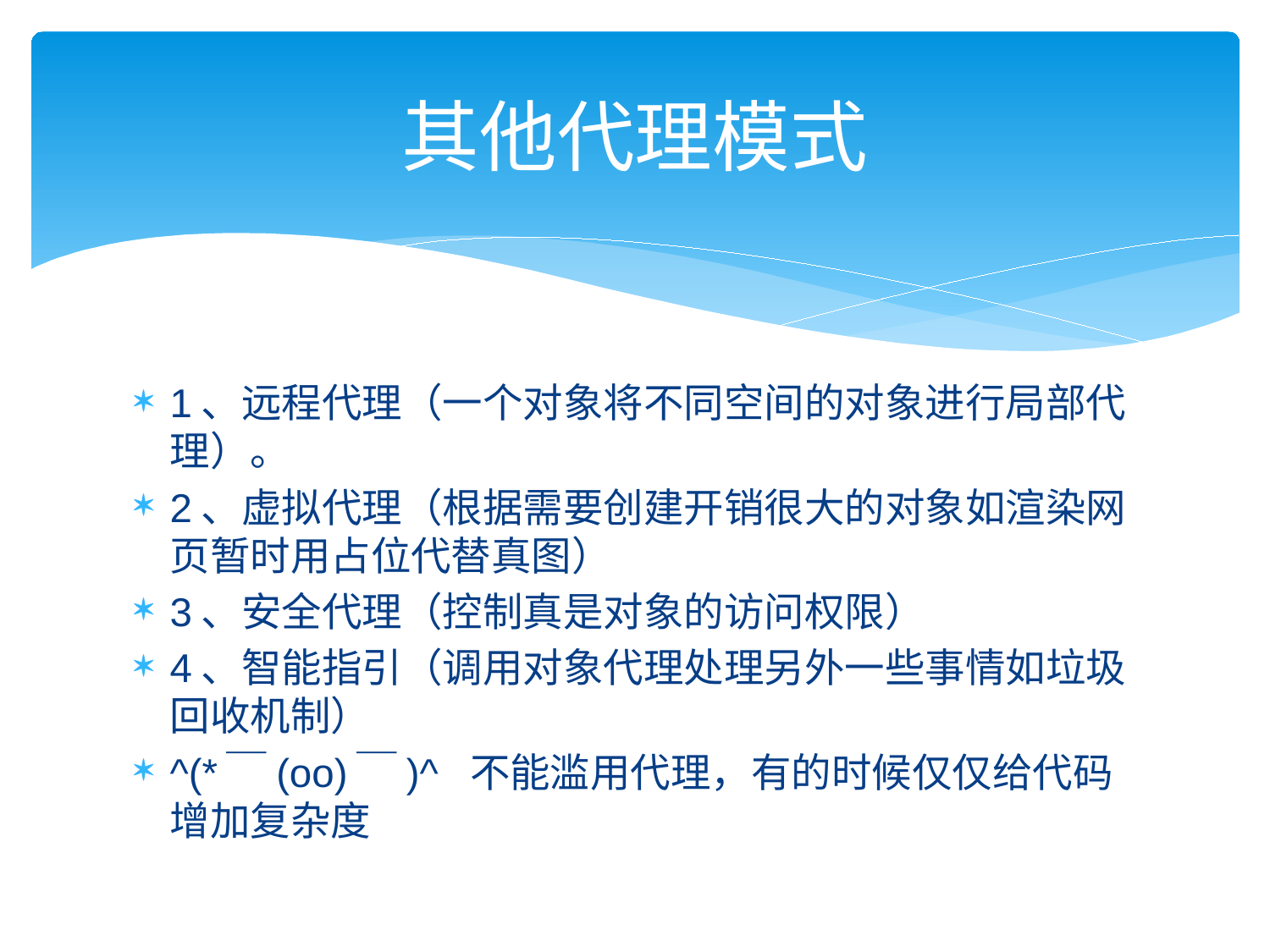

# 其他代理模式
1、远程代理（一个对象将不同空间的对象进行局部代理）。
2、虚拟代理（根据需要创建开销很大的对象如渲染网页暂时用占位代替真图）
3、安全代理（控制真是对象的访问权限）
4、智能指引（调用对象代理处理另外一些事情如垃圾回收机制）
^(*￣(oo)￣)^  不能滥用代理，有的时候仅仅给代码增加复杂度